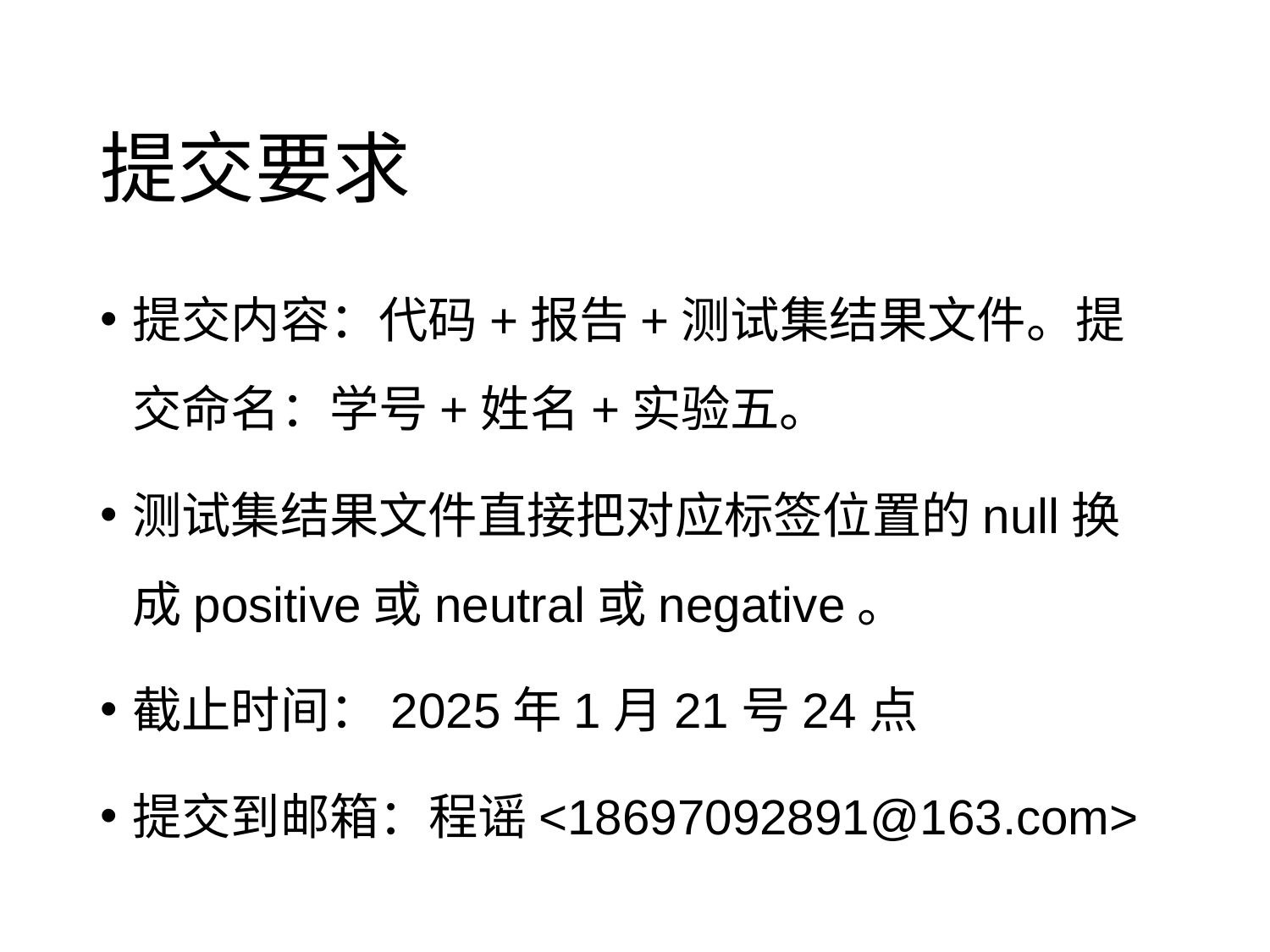

# 提交要求
提交内容：代码+报告+测试集结果文件。提交命名：学号+姓名+实验五。
测试集结果文件直接把对应标签位置的null换成positive或neutral或negative。
截止时间：2025年1月21号24点
提交到邮箱：程谣<18697092891@163.com>